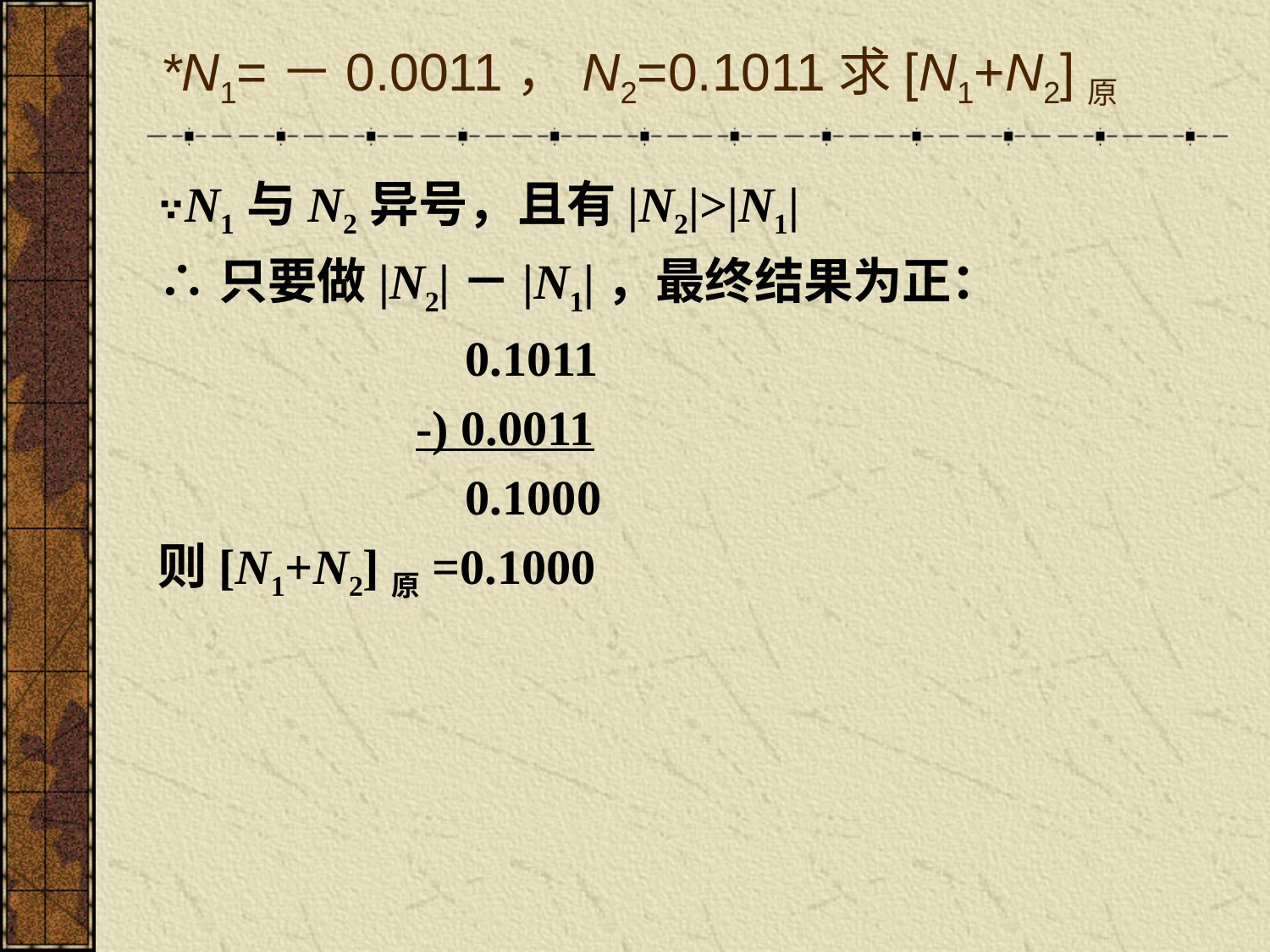

# *N1=－0.0011，N2=0.1011求[N1+N2]原
∵N1与N2异号，且有|N2|>|N1|
∴只要做|N2|－|N1|，最终结果为正：
　　　　　　0.1011
　　　　　-) 0.0011
　　　　　　0.1000
则[N1+N2]原=0.1000